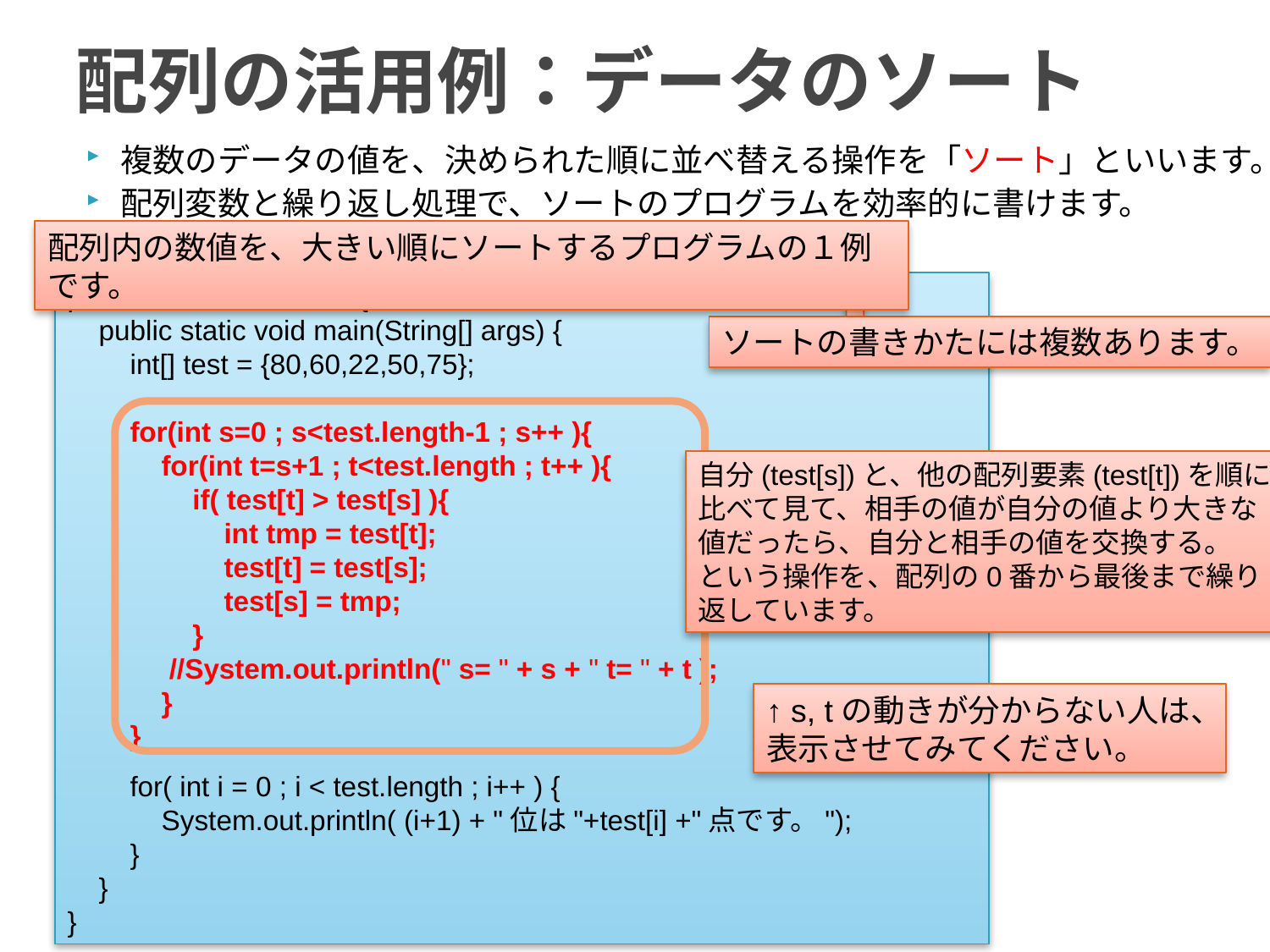

# 配列の活用例：データのソート
複数のデータの値を、決められた順に並べ替える操作を「ソート」といいます。
配列変数と繰り返し処理で、ソートのプログラムを効率的に書けます。
配列内の数値を、大きい順にソートするプログラムの１例です。
public class sortTest01 {
    public static void main(String[] args) {
        int[] test = {80,60,22,50,75};

        for(int s=0 ; s<test.length-1 ; s++ ){
            for(int t=s+1 ; t<test.length ; t++ ){
                if( test[t] > test[s] ){
                    int tmp = test[t];
                    test[t] = test[s];
                    test[s] = tmp;
                }
             //System.out.println(" s= " + s + " t= " + t );
            }
        }

        for( int i = 0 ; i < test.length ; i++ ) {
            System.out.println( (i+1) + "位は"+test[i] +"点です。");
        }
    }
}

ソートの書きかたには複数あります。

自分(test[s])と、他の配列要素(test[t])を順に比べて見て、相手の値が自分の値より大きな値だったら、自分と相手の値を交換する。
という操作を、配列の0番から最後まで繰り返しています。
↑ s, tの動きが分からない人は、表示させてみてください。